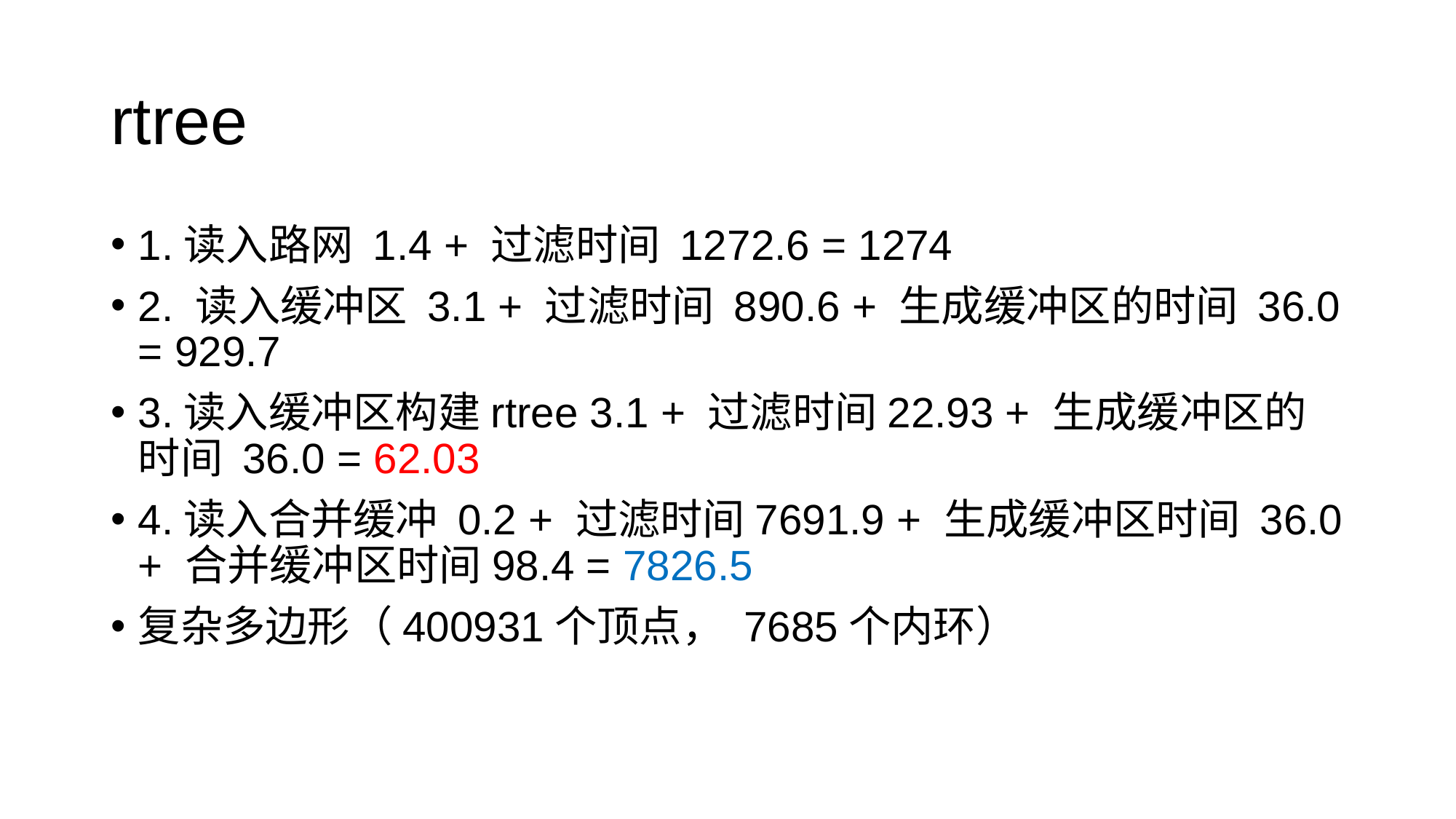

# rtree
1.读入路网 1.4 + 过滤时间 1272.6 = 1274
2. 读入缓冲区 3.1 + 过滤时间 890.6 + 生成缓冲区的时间 36.0 = 929.7
3.读入缓冲区构建rtree 3.1 + 过滤时间22.93 + 生成缓冲区的时间 36.0 = 62.03
4.读入合并缓冲 0.2 + 过滤时间7691.9 + 生成缓冲区时间 36.0 + 合并缓冲区时间98.4 = 7826.5
复杂多边形（400931个顶点， 7685个内环）